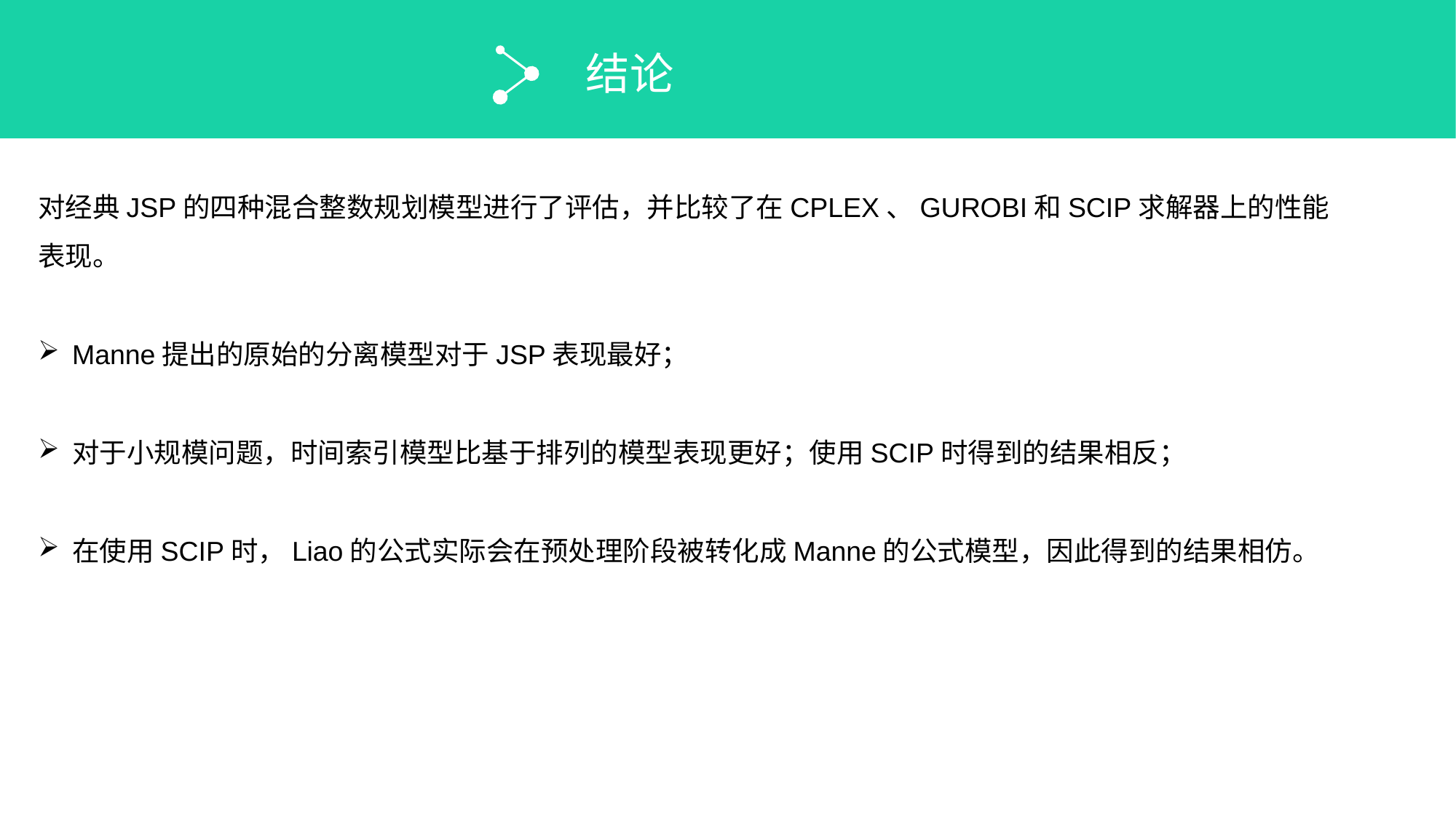

结论

对经典JSP的四种混合整数规划模型进行了评估，并比较了在CPLEX、GUROBI和SCIP求解器上的性能表现。

Manne提出的原始的分离模型对于JSP表现最好；

对于小规模问题，时间索引模型比基于排列的模型表现更好；使用SCIP时得到的结果相反；

在使用SCIP时，Liao的公式实际会在预处理阶段被转化成Manne的公式模型，因此得到的结果相仿。